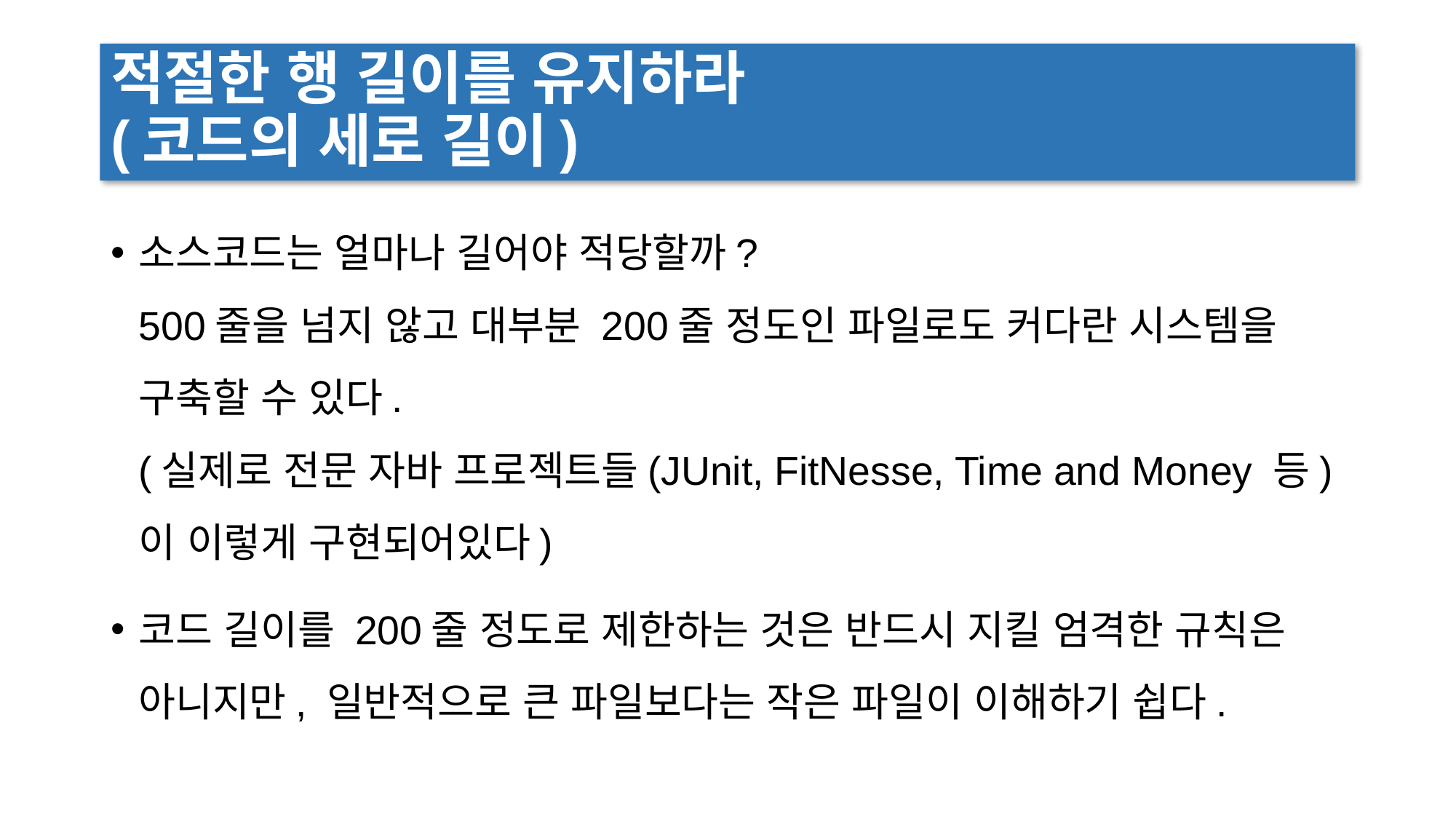

# 적절한 행 길이를 유지하라 (코드의 세로 길이)
소스코드는 얼마나 길어야 적당할까?
500줄을 넘지 않고 대부분 200줄 정도인 파일로도 커다란 시스템을 구축할 수 있다.
(실제로 전문 자바 프로젝트들(JUnit, FitNesse, Time and Money 등)이 이렇게 구현되어있다)
코드 길이를 200줄 정도로 제한하는 것은 반드시 지킬 엄격한 규칙은 아니지만, 일반적으로 큰 파일보다는 작은 파일이 이해하기 쉽다.